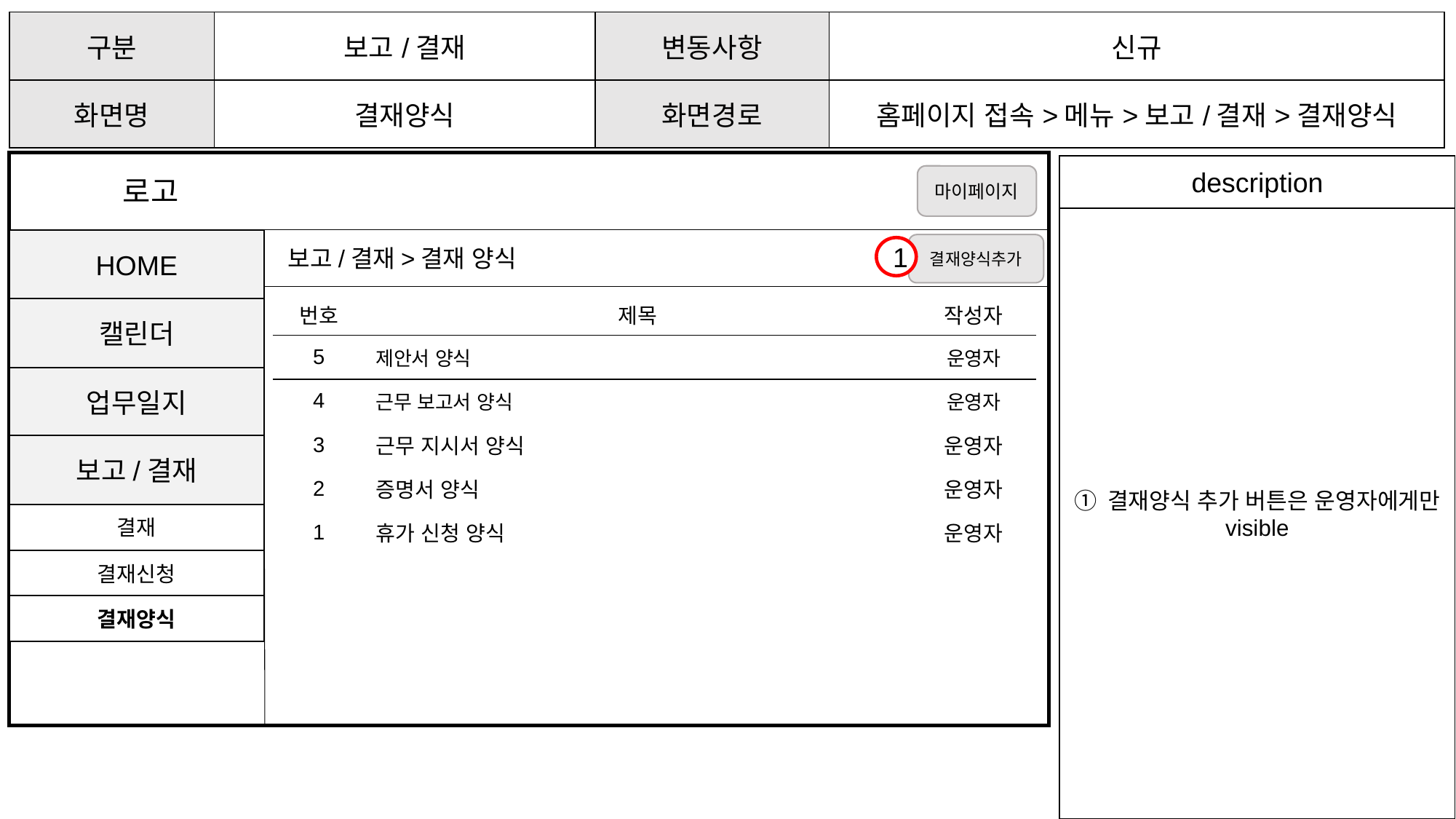

| 구분 | 보고/결재 | 변동사항 | 신규 |
| --- | --- | --- | --- |
| 화면명 | 결재양식 | 화면경로 | 홈페이지 접속>메뉴>보고/결재>결재양식 |

description
① 결재양식 추가 버튼은 운영자에게만 visible
마이페이지
로고
 보고/결재>결재 양식
HOME
결재양식추가
1
| 번호 | 제목 | 작성자 |
| --- | --- | --- |
| 5 | 제안서 양식 | 운영자 |
| 4 | 근무 보고서 양식 | 운영자 |
| 3 | 근무 지시서 양식 | 운영자 |
| 2 | 증명서 양식 | 운영자 |
| 1 | 휴가 신청 양식 | 운영자 |
캘린더
업무일지
보고/결재
결재
결재신청
결재양식